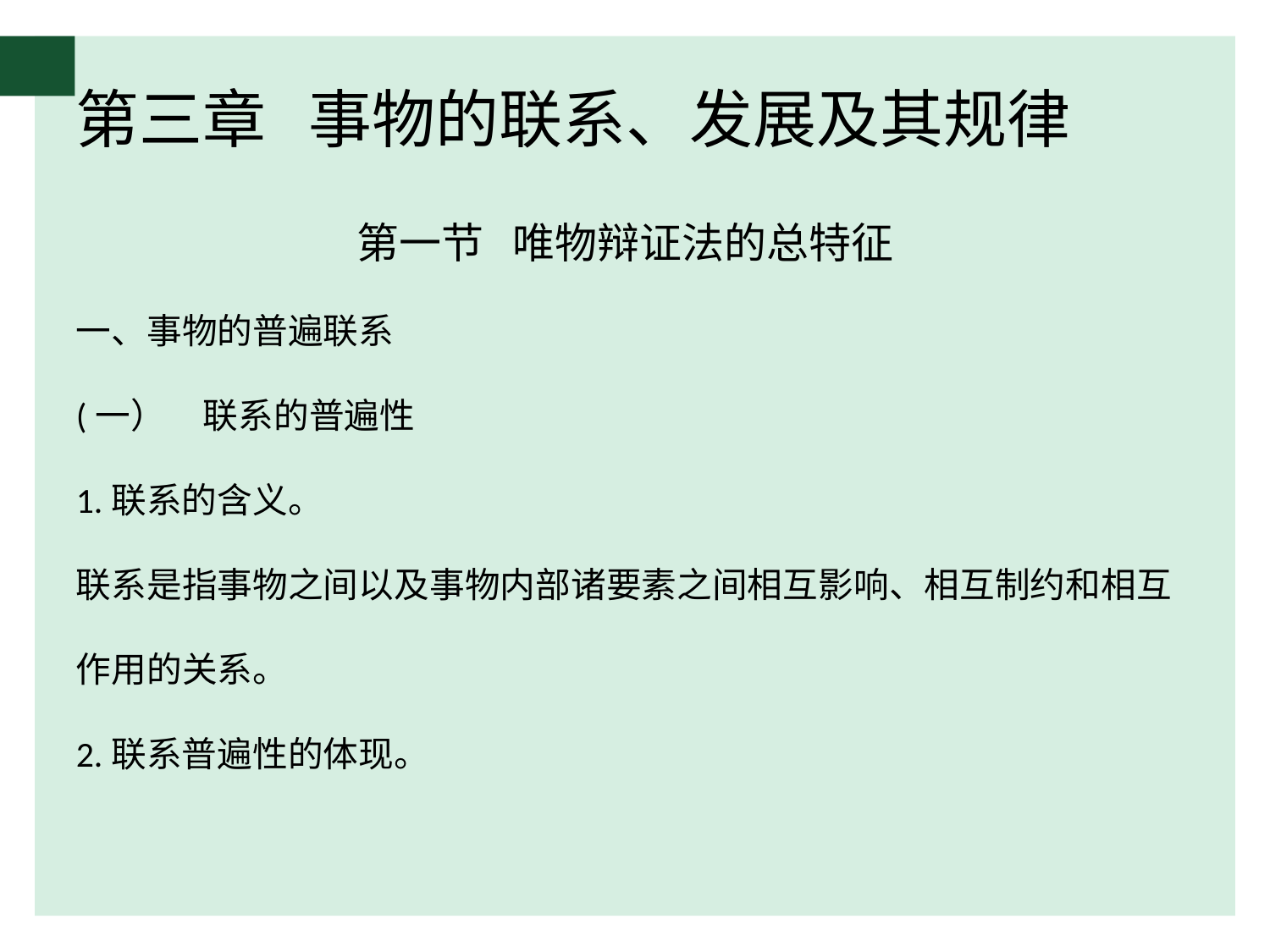

# 第三章   事物的联系、发展及其规律
第一节   唯物辩证法的总特征
一、事物的普遍联系
(一）	联系的普遍性
1.联系的含义。
联系是指事物之间以及事物内部诸要素之间相互影响、相互制约和相互作用的关系。
2.联系普遍性的体现。